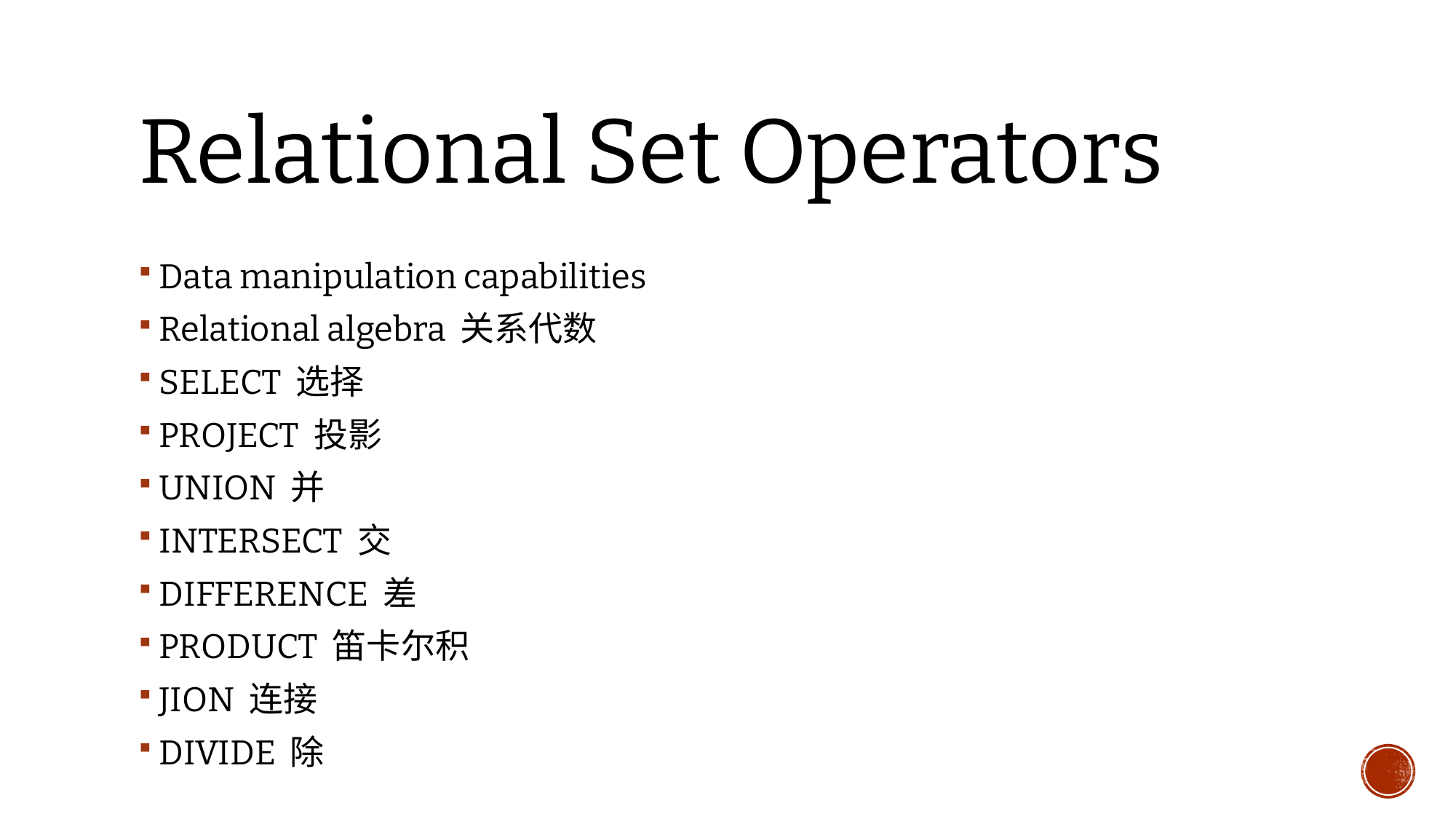

# Relational Set Operators
Data manipulation capabilities
Relational algebra 关系代数
SELECT 选择
PROJECT 投影
UNION 并
INTERSECT 交
DIFFERENCE 差
PRODUCT 笛卡尔积
JION 连接
DIVIDE 除